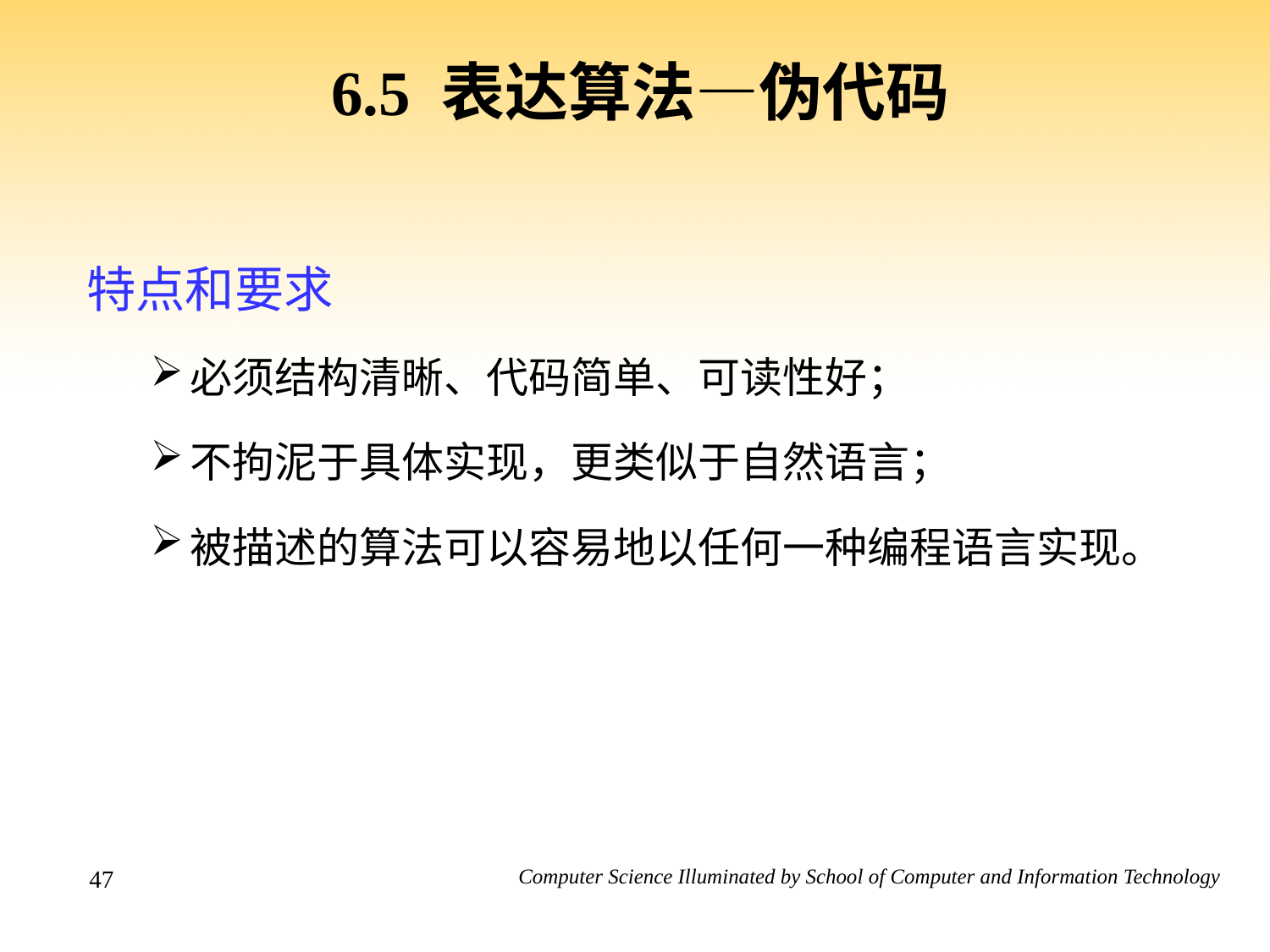

# 6.5 表达算法—伪代码
特点和要求
必须结构清晰、代码简单、可读性好；
不拘泥于具体实现，更类似于自然语言；
被描述的算法可以容易地以任何一种编程语言实现。

47